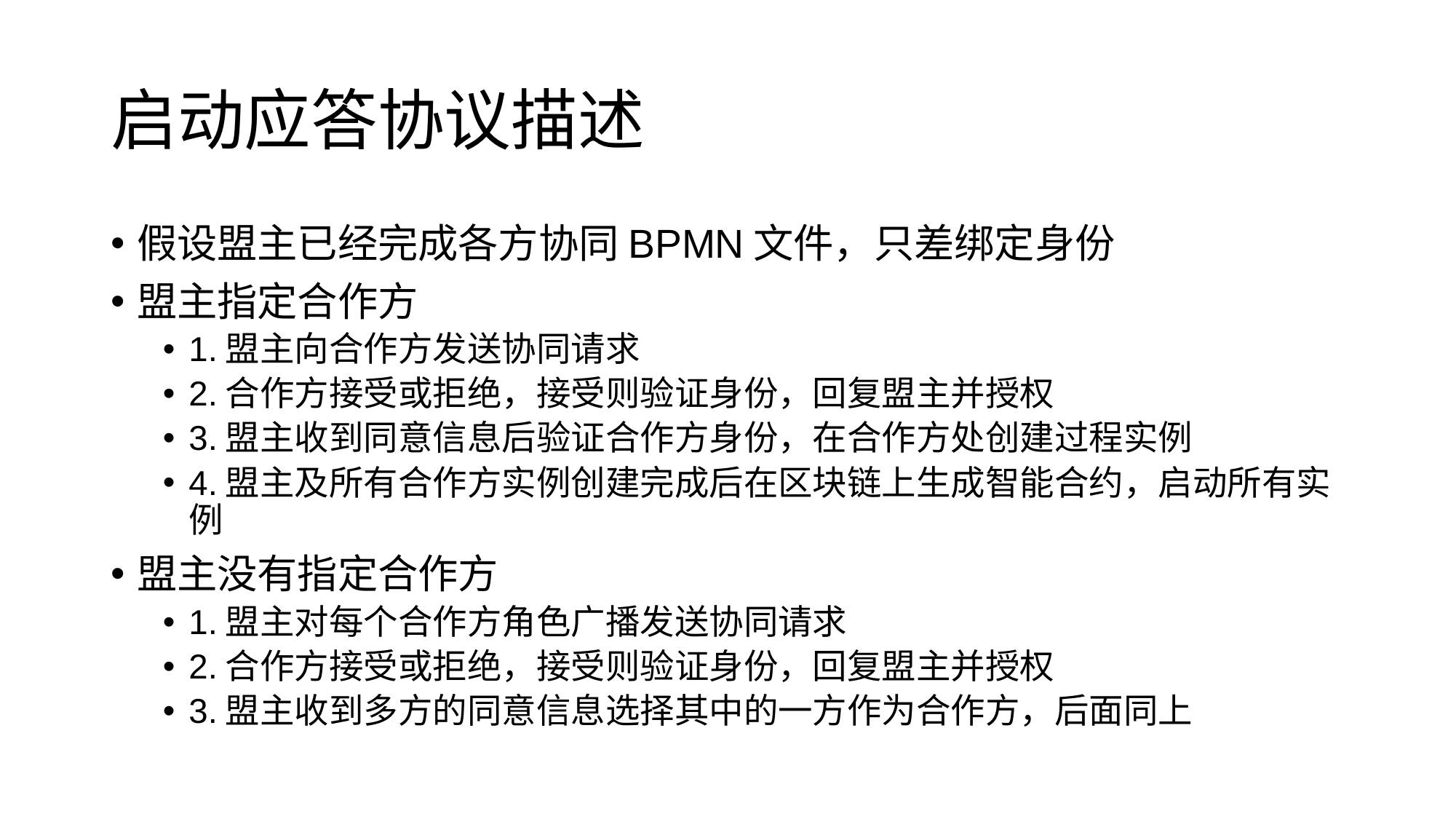

# 启动应答协议描述
假设盟主已经完成各方协同BPMN文件，只差绑定身份
盟主指定合作方
1.盟主向合作方发送协同请求
2.合作方接受或拒绝，接受则验证身份，回复盟主并授权
3.盟主收到同意信息后验证合作方身份，在合作方处创建过程实例
4.盟主及所有合作方实例创建完成后在区块链上生成智能合约，启动所有实例
盟主没有指定合作方
1.盟主对每个合作方角色广播发送协同请求
2.合作方接受或拒绝，接受则验证身份，回复盟主并授权
3.盟主收到多方的同意信息选择其中的一方作为合作方，后面同上